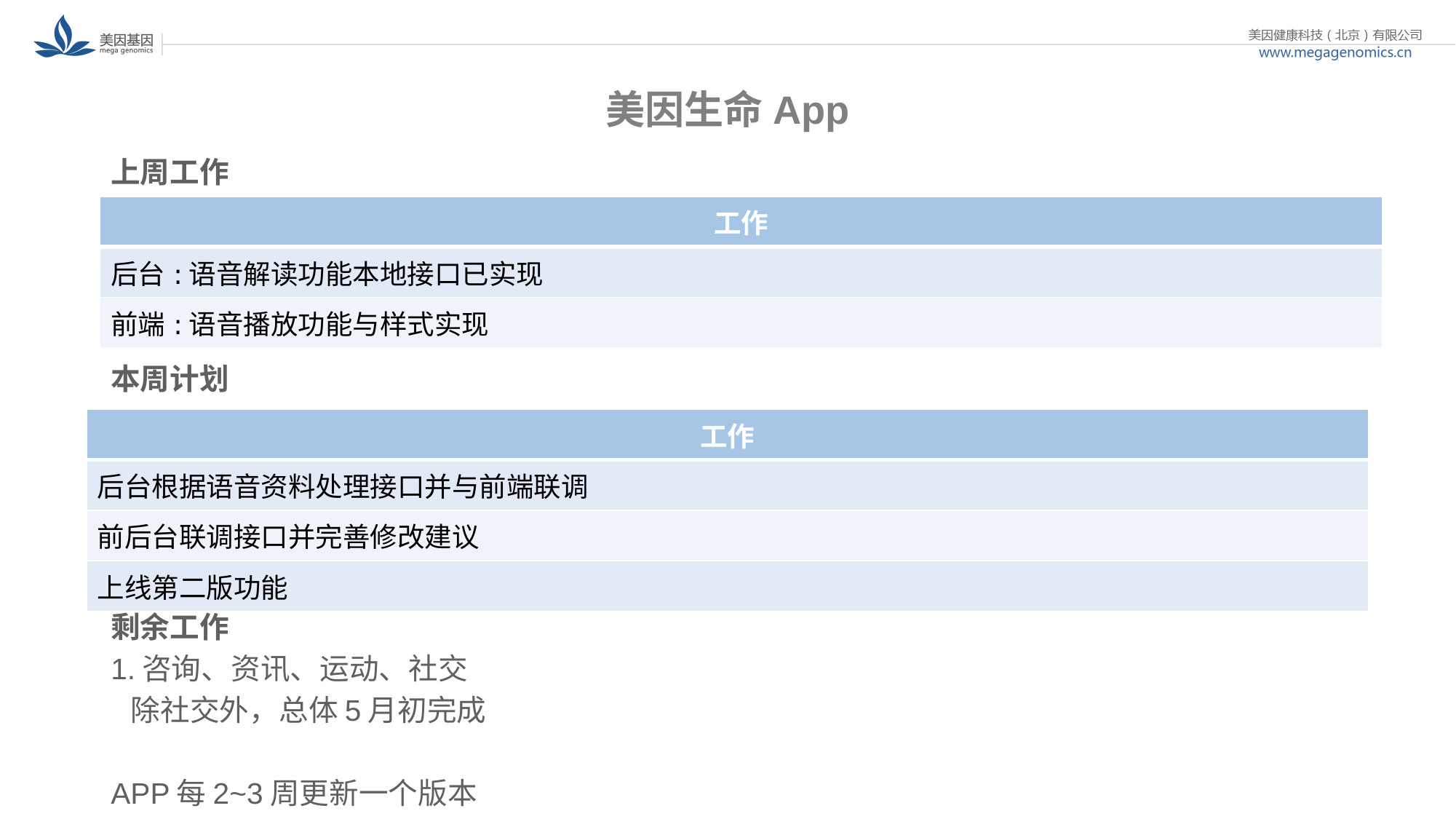

# 美因生命App
上周工作

本周计划

剩余工作
1.咨询、资讯、运动、社交
  除社交外，总体5月初完成

APP每2~3周更新一个版本
| 工作 |
| --- |
| 后台:语音解读功能本地接口已实现 |
| 前端:语音播放功能与样式实现 |
| 工作 |
| --- |
| 后台根据语音资料处理接口并与前端联调 |
| 前后台联调接口并完善修改建议 |
| 上线第二版功能 |